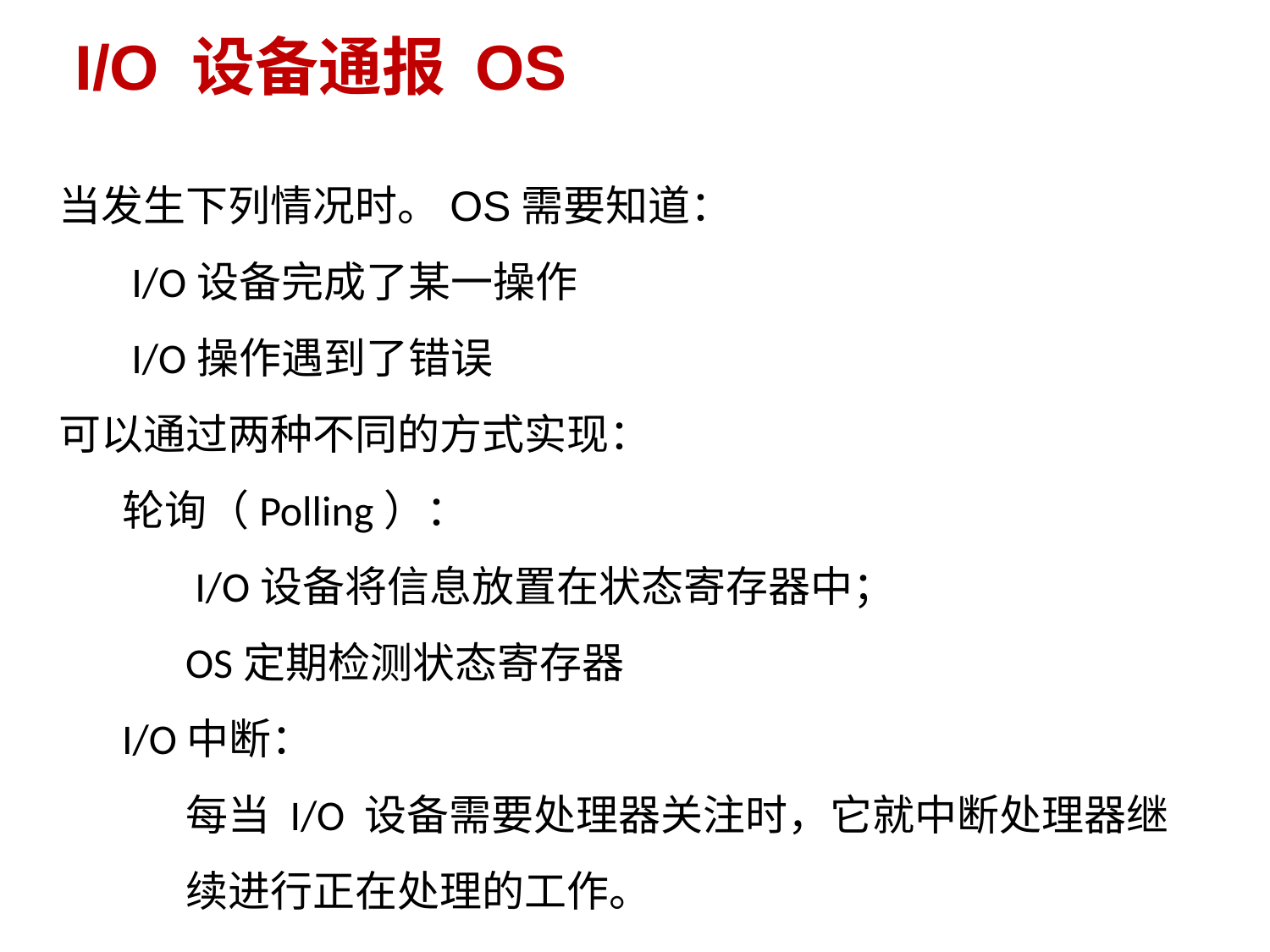

# I/O 设备通报 OS
当发生下列情况时。OS需要知道：
 I/O设备完成了某一操作
 I/O操作遇到了错误
可以通过两种不同的方式实现：
轮询（Polling）：
 I/O设备将信息放置在状态寄存器中；
OS定期检测状态寄存器
I/O中断：
每当 I/O 设备需要处理器关注时，它就中断处理器继续进行正在处理的工作。